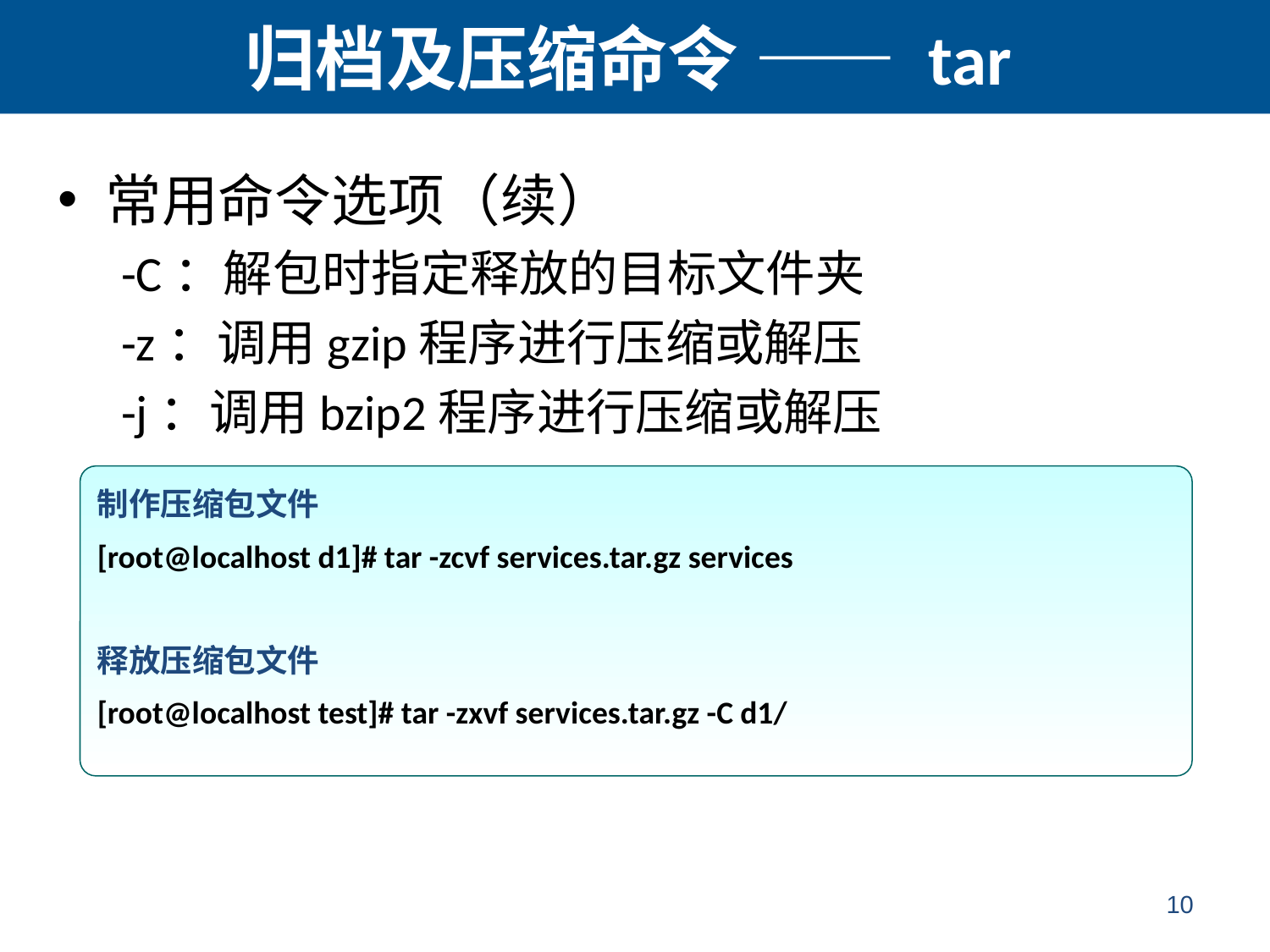

# 归档及压缩命令 —— tar
常用命令选项（续）
-C：解包时指定释放的目标文件夹
-z：调用gzip程序进行压缩或解压
-j：调用bzip2程序进行压缩或解压
制作压缩包文件
[root@localhost d1]# tar -zcvf services.tar.gz services

释放压缩包文件
[root@localhost test]# tar -zxvf services.tar.gz -C d1/

10